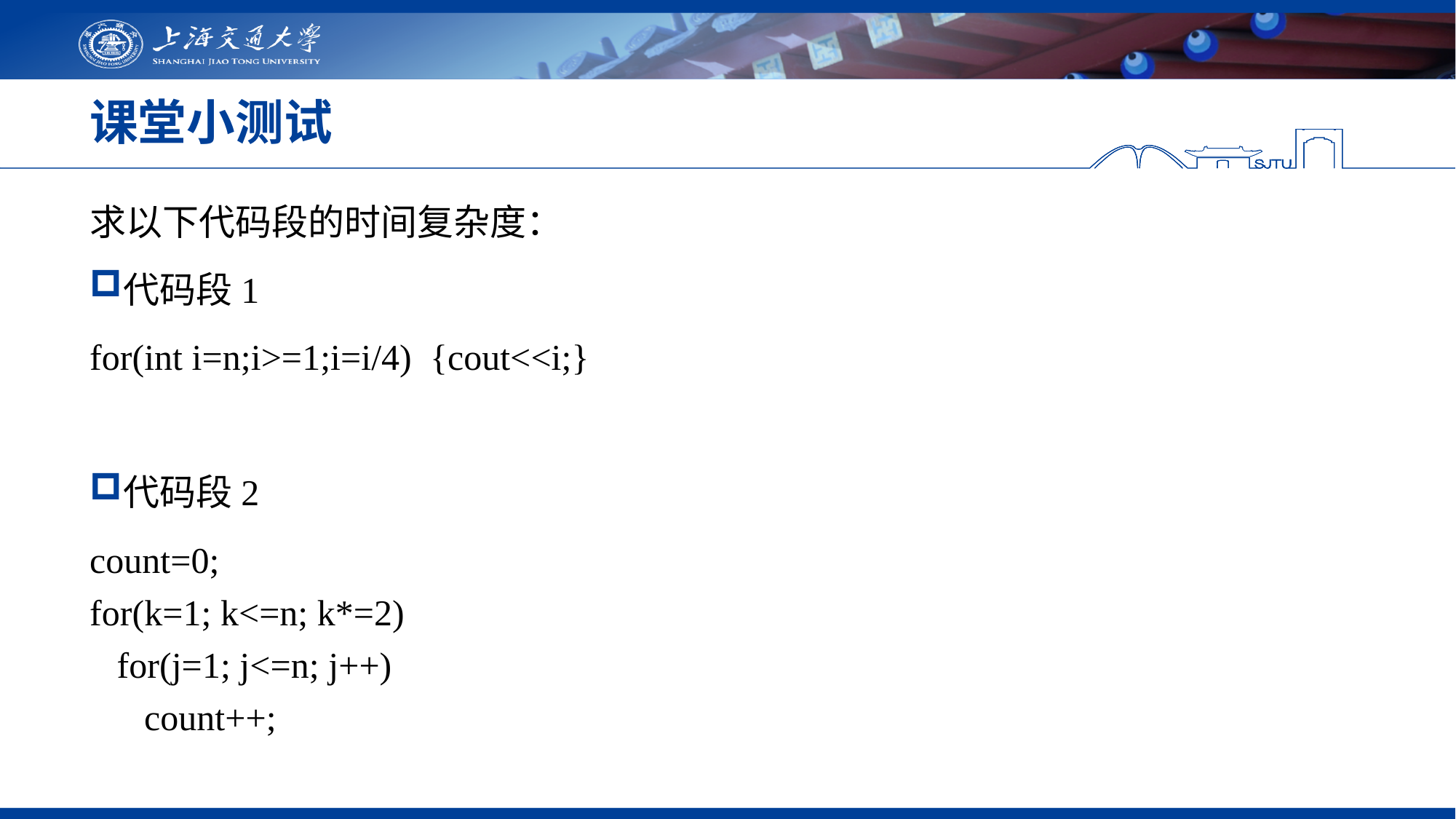

# 课堂小测试
求以下代码段的时间复杂度：
代码段1
for(int i=n;i>=1;i=i/4)  {cout<<i;}

代码段2
count=0;
for(k=1; k<=n; k*=2)
   for(j=1; j<=n; j++)
      count++;